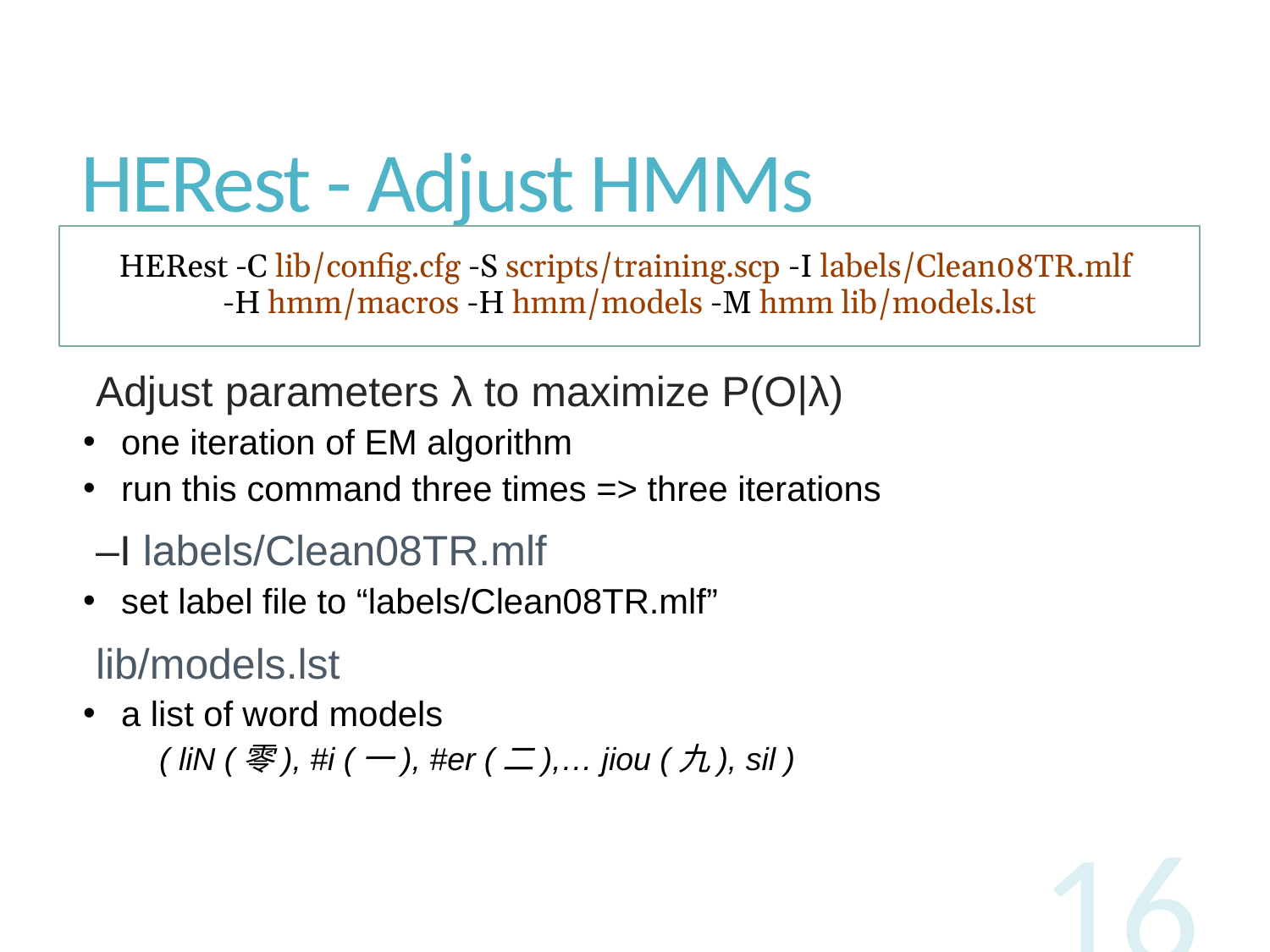

# HERest - Adjust HMMs
HERest -C lib/config.cfg -S scripts/training.scp -I labels/Clean08TR.mlf
-H hmm/macros -H hmm/models -M hmm lib/models.lst

Adjust parameters λ to maximize P(O|λ)
one iteration of EM algorithm
run this command three times => three iterations
–I labels/Clean08TR.mlf
set label file to “labels/Clean08TR.mlf”
lib/models.lst
a list of word models
( liN (零), #i (一), #er (二),… jiou (九), sil )
16